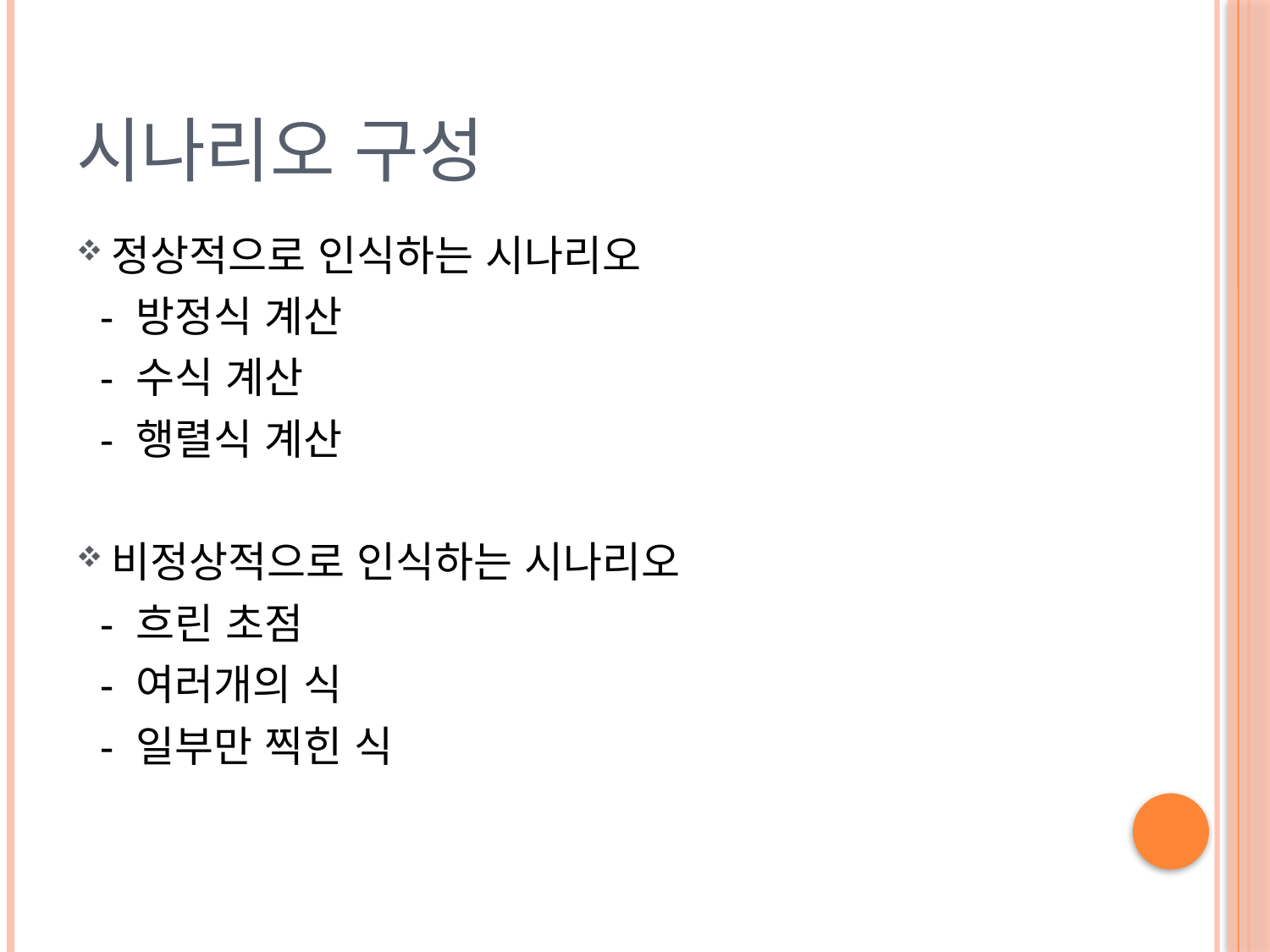

# 시나리오 구성
정상적으로 인식하는 시나리오
  - 방정식 계산
  - 수식 계산
  - 행렬식 계산

비정상적으로 인식하는 시나리오
  - 흐린 초점
  - 여러개의 식
  - 일부만 찍힌 식